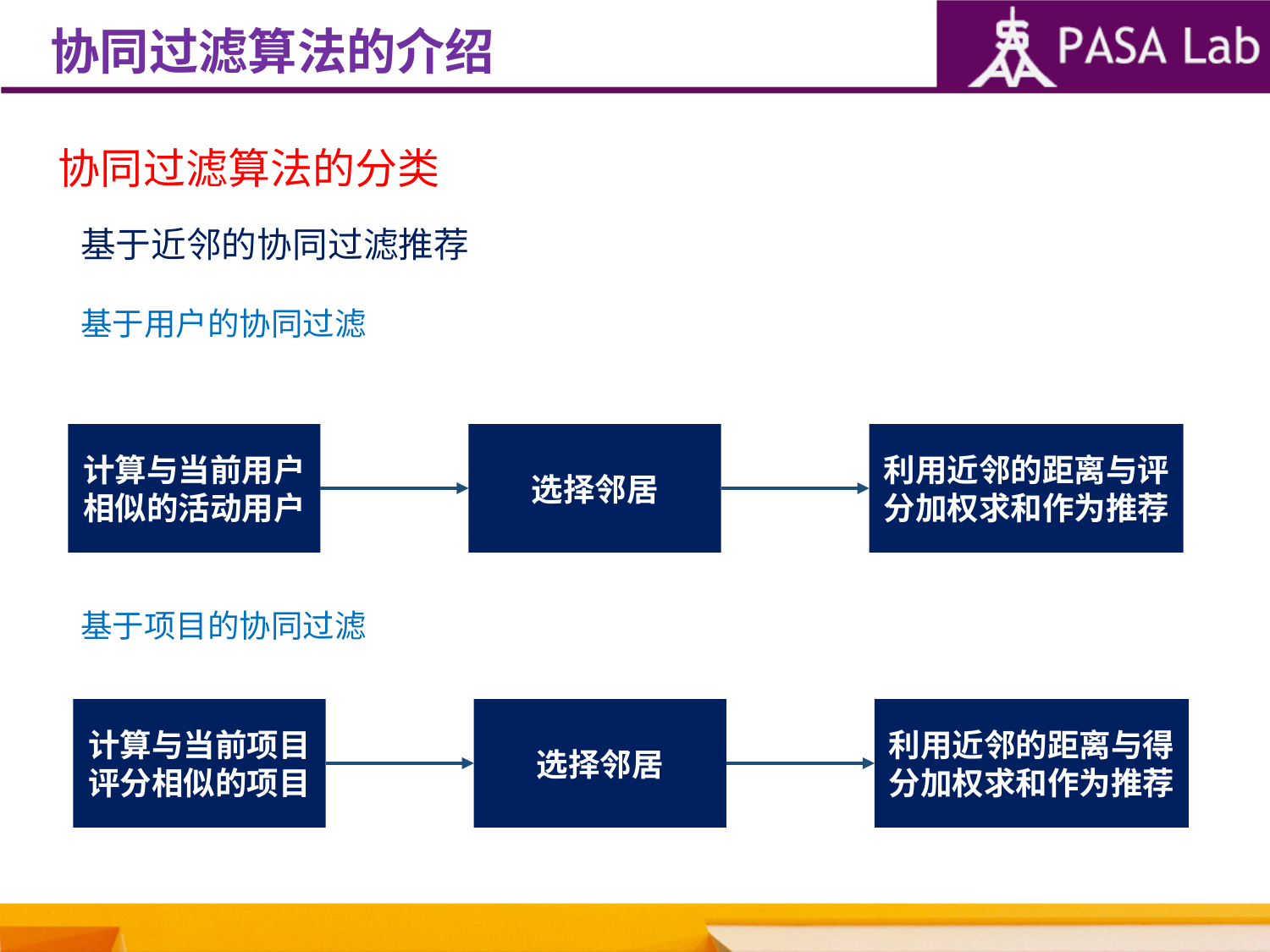

协同过滤算法的介绍
协同过滤算法的分类
基于近邻的协同过滤推荐
基于用户的协同过滤
选择邻居
利用近邻的距离与评分加权求和作为推荐
计算与当前用户相似的活动用户
基于项目的协同过滤
选择邻居
利用近邻的距离与得分加权求和作为推荐
计算与当前项目评分相似的项目